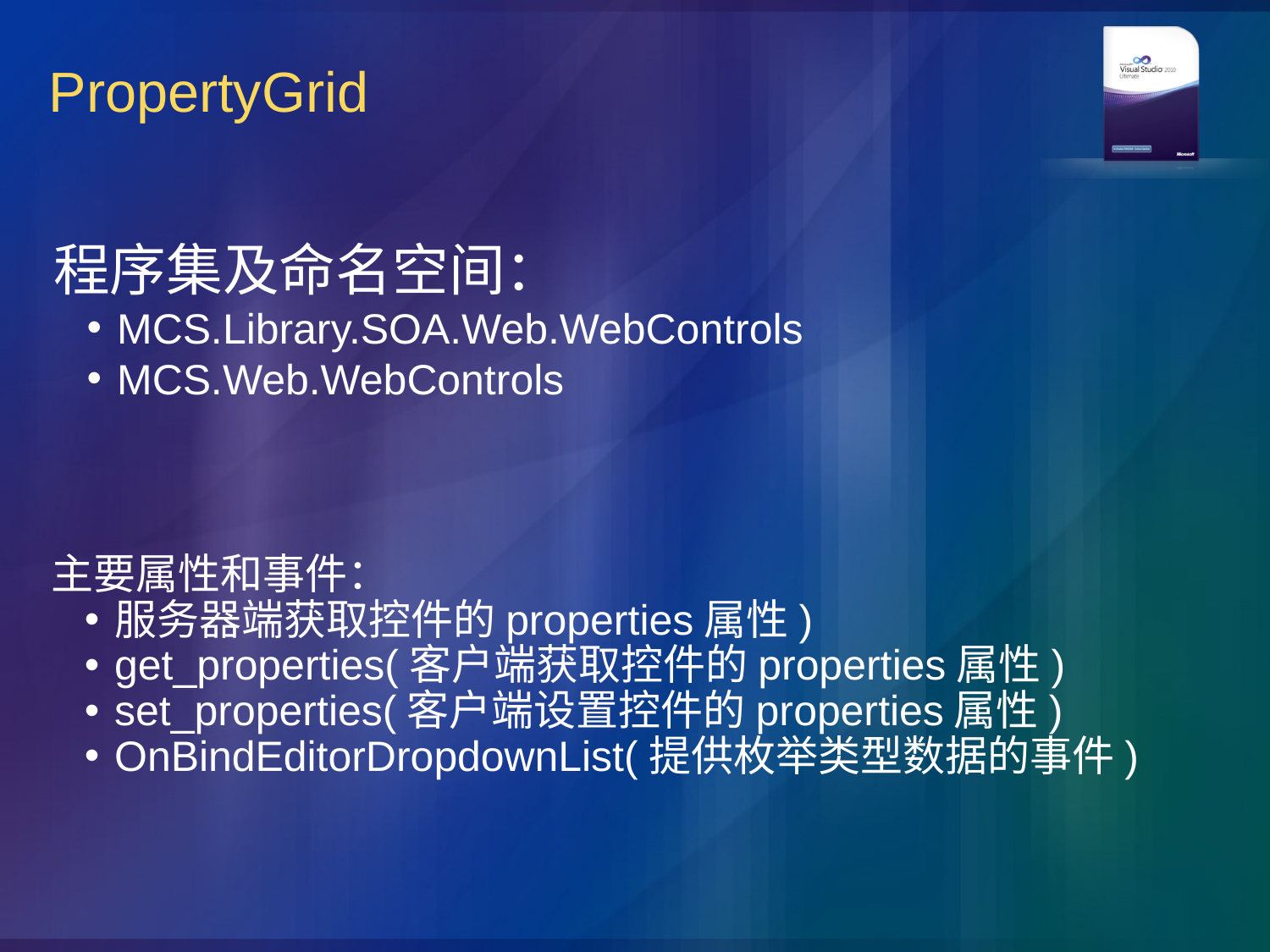

PropertyGrid

程序集及命名空间：
MCS.Library.SOA.Web.WebControls
MCS.Web.WebControls
主要属性和事件：
服务器端获取控件的properties属性)
get_properties(客户端获取控件的properties属性)
set_properties(客户端设置控件的properties属性)
OnBindEditorDropdownList(提供枚举类型数据的事件)